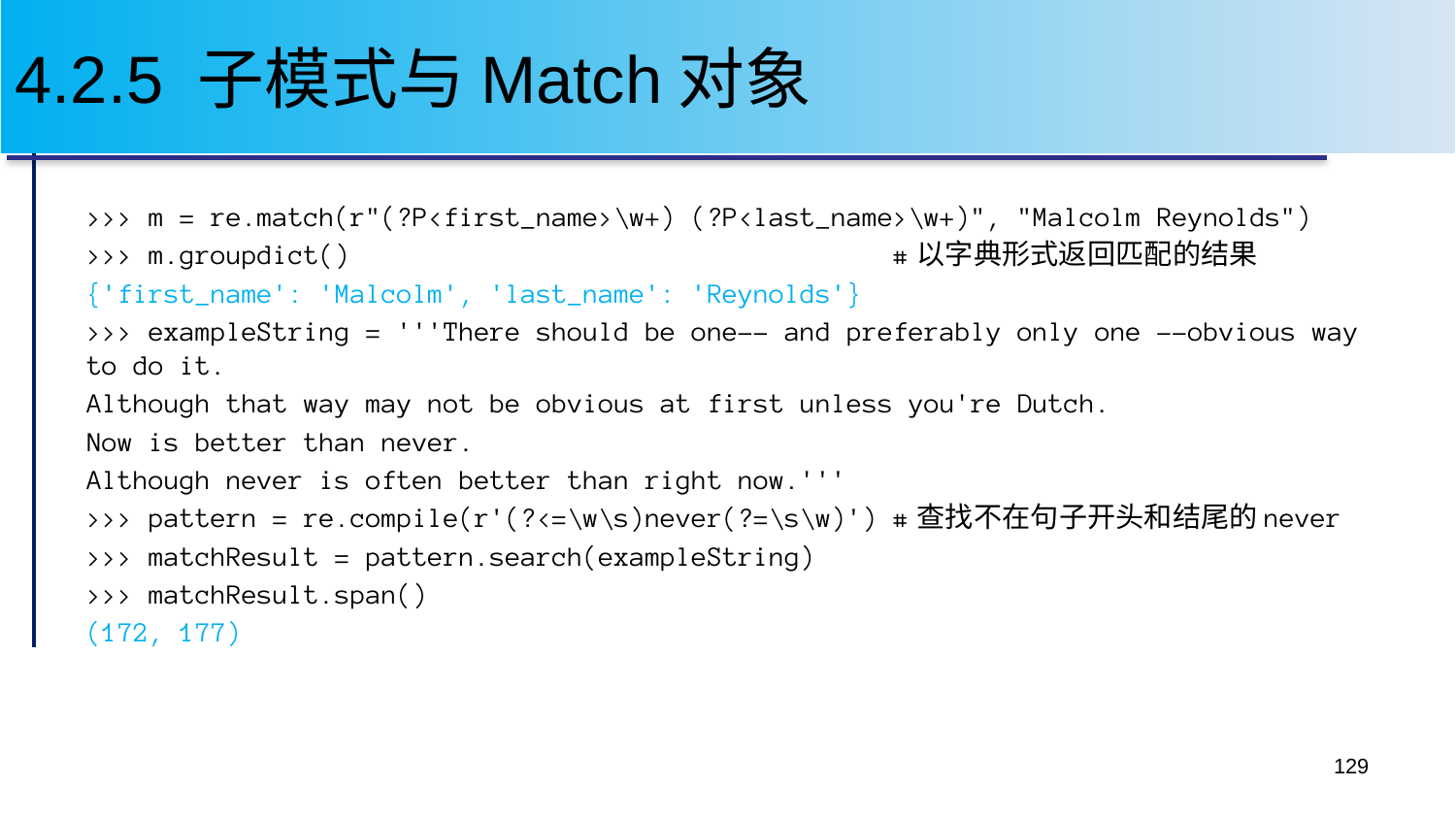

# 4.2.5 子模式与Match对象
>>> m = re.match(r"(?P<first_name>\w+) (?P<last_name>\w+)", "Malcolm Reynolds")
>>> m.groupdict()                                   #以字典形式返回匹配的结果
{'first_name': 'Malcolm', 'last_name': 'Reynolds'}
>>> exampleString = '''There should be one-- and preferably only one --obvious way to do it.
Although that way may not be obvious at first unless you're Dutch.
Now is better than never.
Although never is often better than right now.'''
>>> pattern = re.compile(r'(?<=\w\s)never(?=\s\w)') #查找不在句子开头和结尾的never
>>> matchResult = pattern.search(exampleString)
>>> matchResult.span()
(172, 177)
129